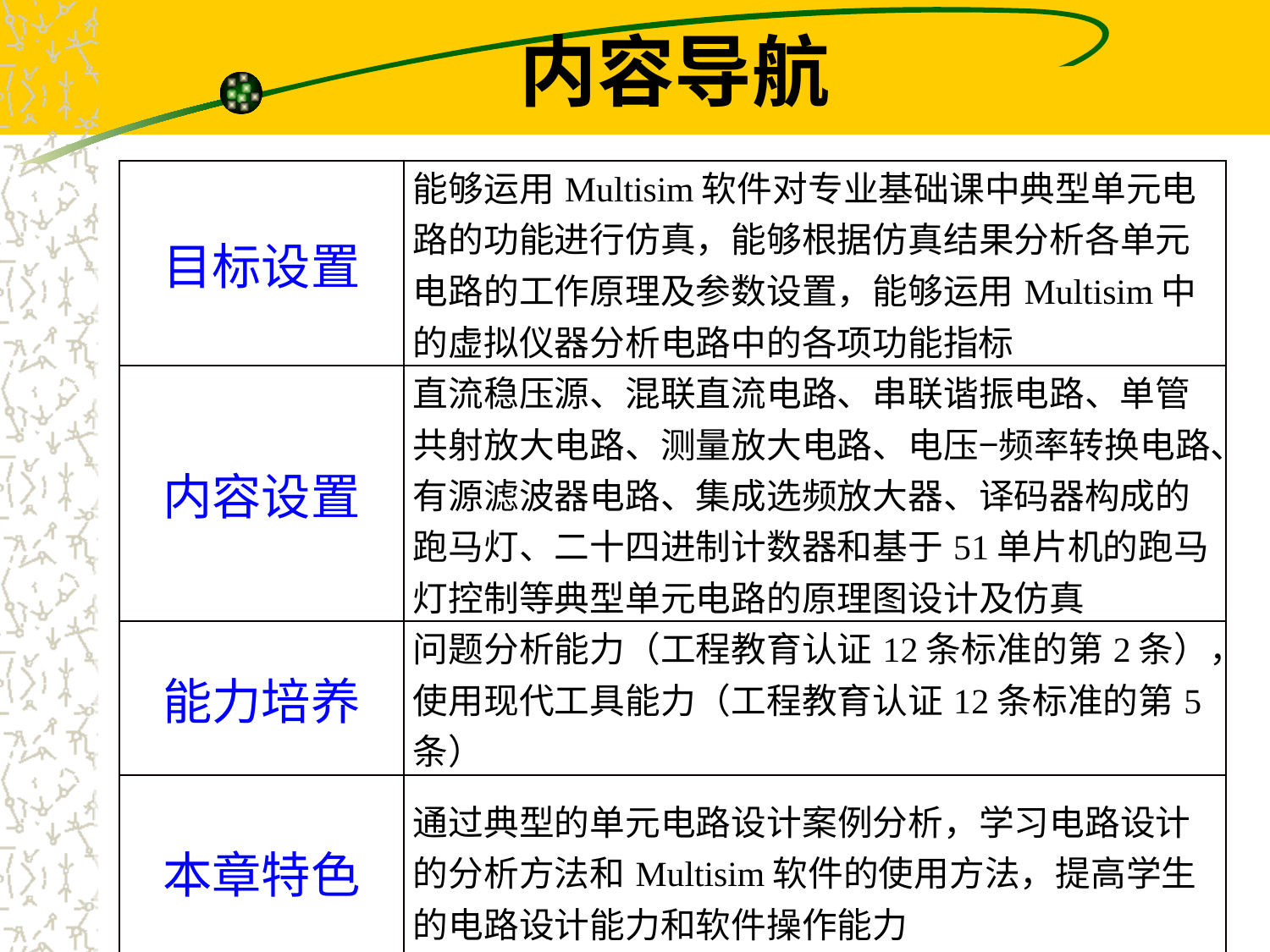

# 内容导航
| 目标设置 | 能够运用Multisim软件对专业基础课中典型单元电路的功能进行仿真，能够根据仿真结果分析各单元电路的工作原理及参数设置，能够运用Multisim中的虚拟仪器分析电路中的各项功能指标 |
| --- | --- |
| 内容设置 | 直流稳压源、混联直流电路、串联谐振电路、单管共射放大电路、测量放大电路、电压−频率转换电路、有源滤波器电路、集成选频放大器、译码器构成的跑马灯、二十四进制计数器和基于51单片机的跑马灯控制等典型单元电路的原理图设计及仿真 |
| 能力培养 | 问题分析能力（工程教育认证12条标准的第2条），使用现代工具能力（工程教育认证12条标准的第5条） |
| 本章特色 | 通过典型的单元电路设计案例分析，学习电路设计的分析方法和Multisim软件的使用方法，提高学生的电路设计能力和软件操作能力 |